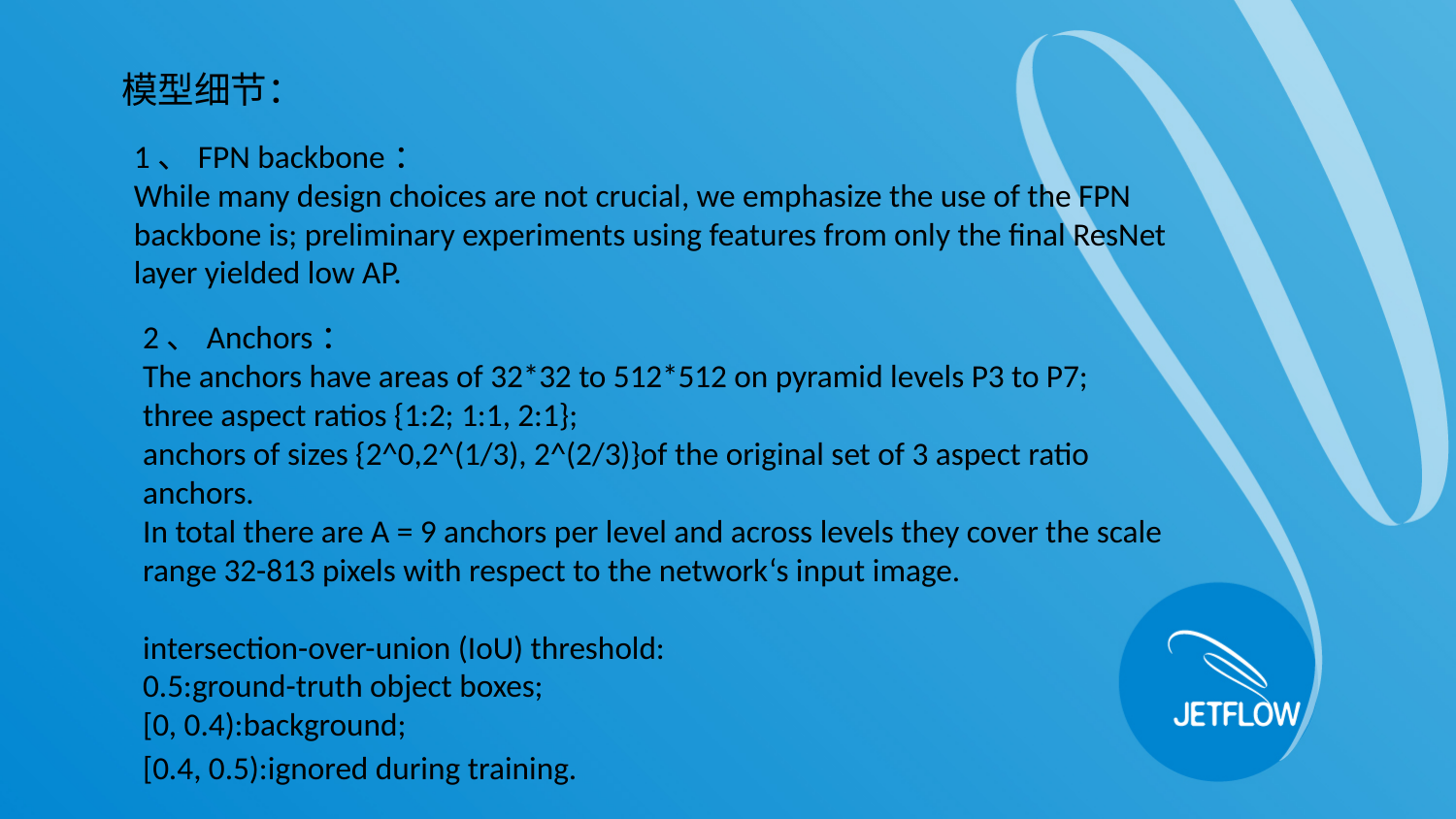

模型细节：
1、FPN backbone：
While many design choices are not crucial, we emphasize the use of the FPN backbone is; preliminary experiments using features from only the final ResNet layer yielded low AP.
2、Anchors：
The anchors have areas of 32*32 to 512*512 on pyramid levels P3 to P7;
three aspect ratios {1:2; 1:1, 2:1};
anchors of sizes {2^0,2^(1/3), 2^(2/3)}of the original set of 3 aspect ratio anchors.
In total there are A = 9 anchors per level and across levels they cover the scale range 32-813 pixels with respect to the network‘s input image.

intersection-over-union (IoU) threshold:
0.5:ground-truth object boxes;
[0, 0.4):background;
[0.4, 0.5):ignored during training.